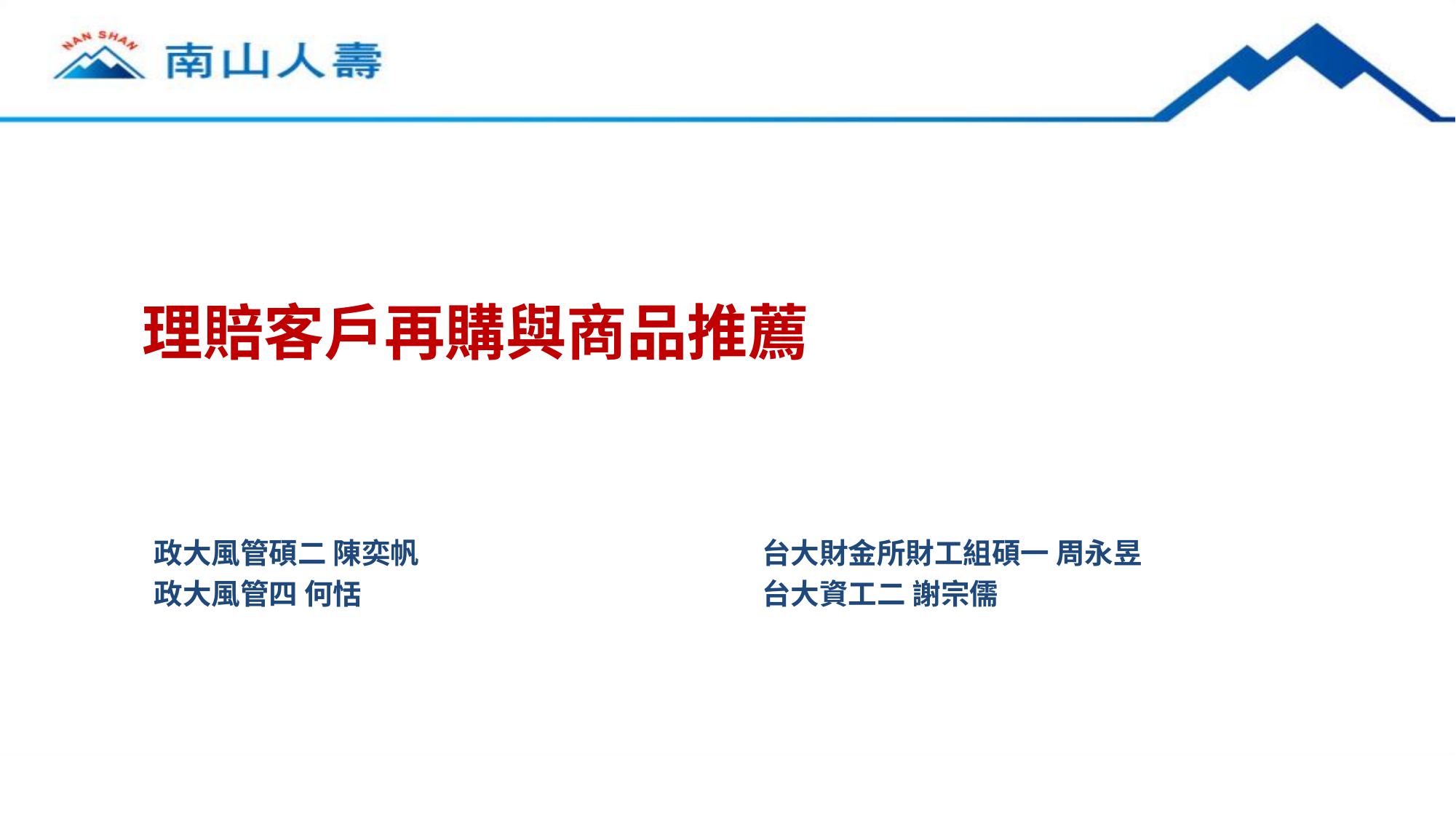

# 理賠客戶再購與商品推薦
政大風管碩二 陳奕帆
政大風管四 何恬
台大財金所財工組碩一 周永昱
台大資工二 謝宗儒